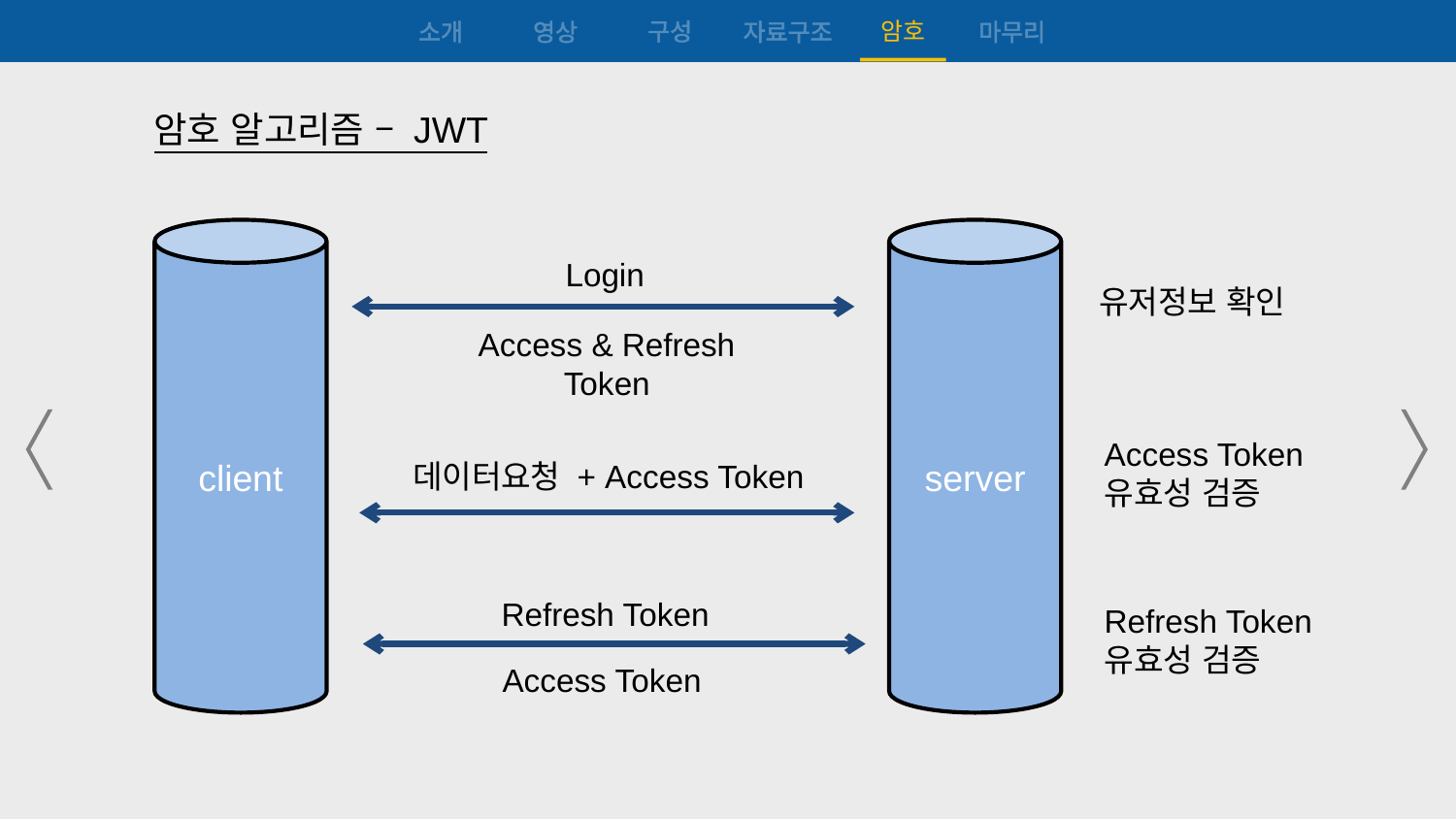

암호
구성
소개
영상
자료구조
마무리

암호 알고리즘 – JWT
server
client
Login
유저정보 확인
Access & Refresh Token

Access Token 유효성 검증
데이터요청 + Access Token
Refresh Token
Refresh Token 유효성 검증
Access Token